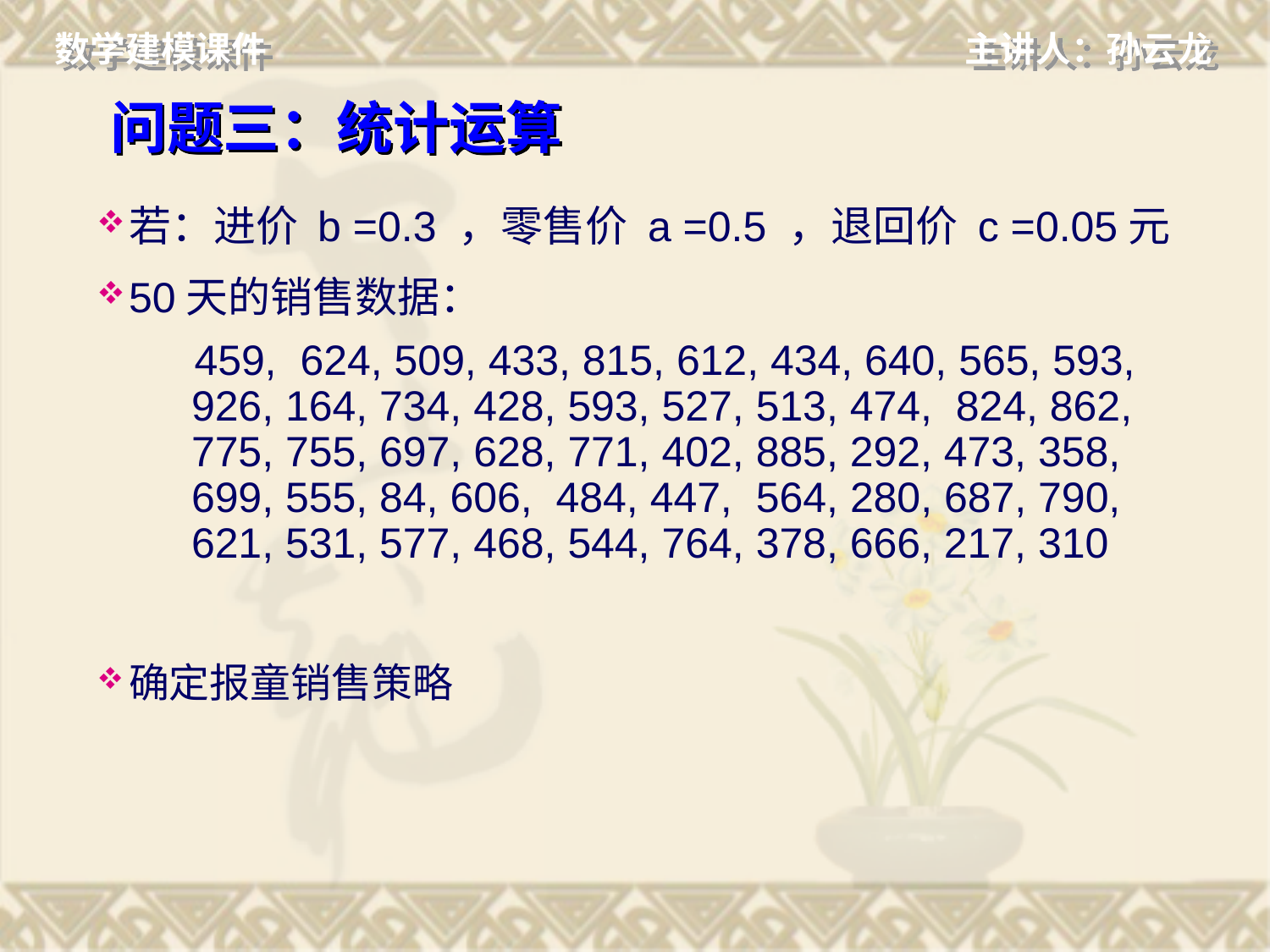

# 问题三：统计运算
若：进价 b =0.3 ，零售价 a =0.5 ，退回价 c =0.05元
50天的销售数据：
   459,  624, 509, 433, 815, 612, 434, 640, 565, 593, 926, 164, 734, 428, 593, 527, 513, 474,  824, 862, 775, 755, 697, 628, 771, 402, 885, 292, 473, 358, 699, 555, 84, 606,  484, 447,  564, 280, 687, 790, 621, 531, 577, 468, 544, 764, 378, 666, 217, 310

确定报童销售策略